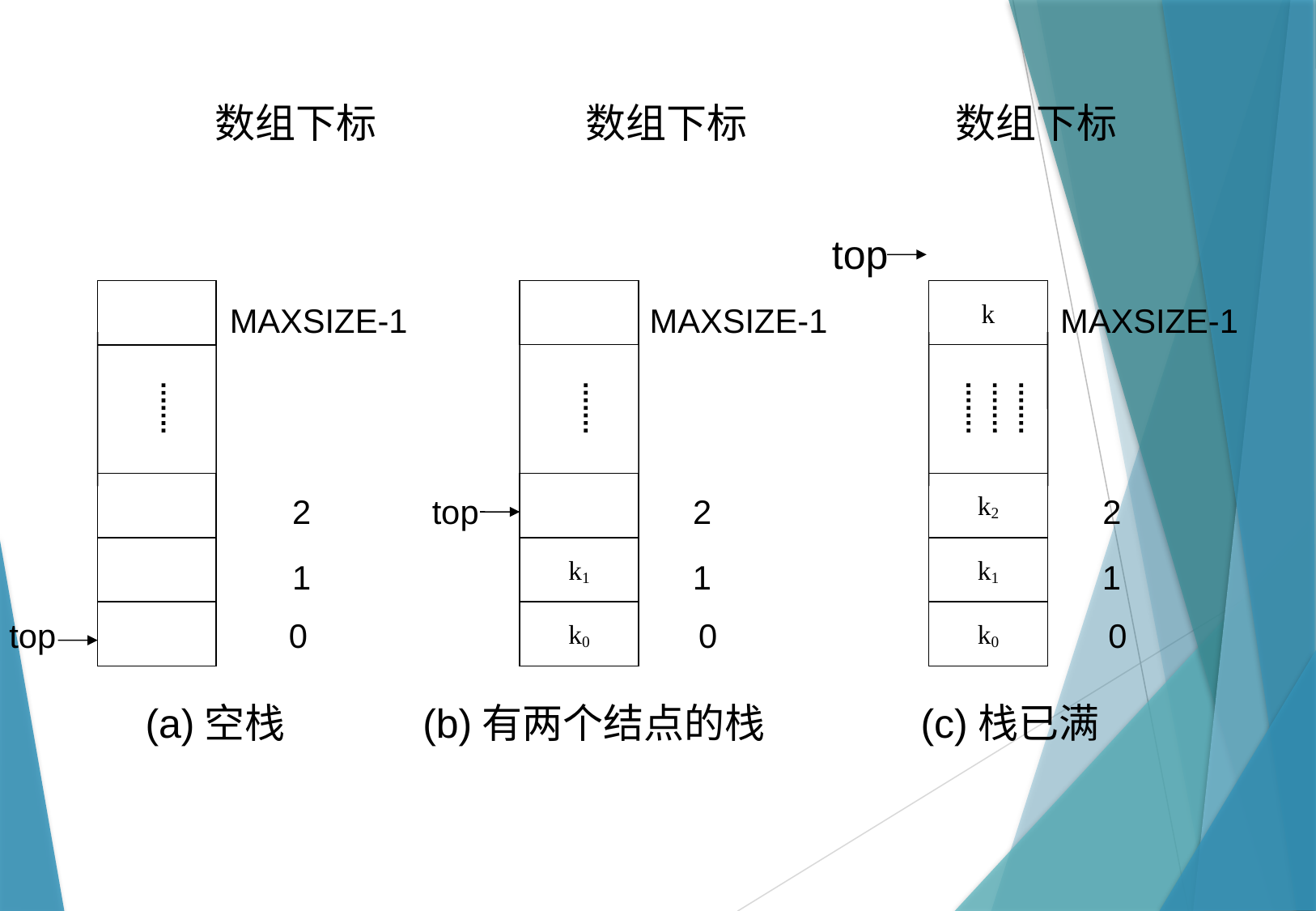

数组下标                       数组下标                       数组下标
top

k
MAXSIZE-1                          MAXSIZE-1                         MAXSIZE-1

k2
 2             top                       2                                          2

k1
k1
 1                                         1                                          1
k0
k0
  top                         0                                          0                                          0

      (a)空栈              (b)有两个结点的栈                (c)栈已满